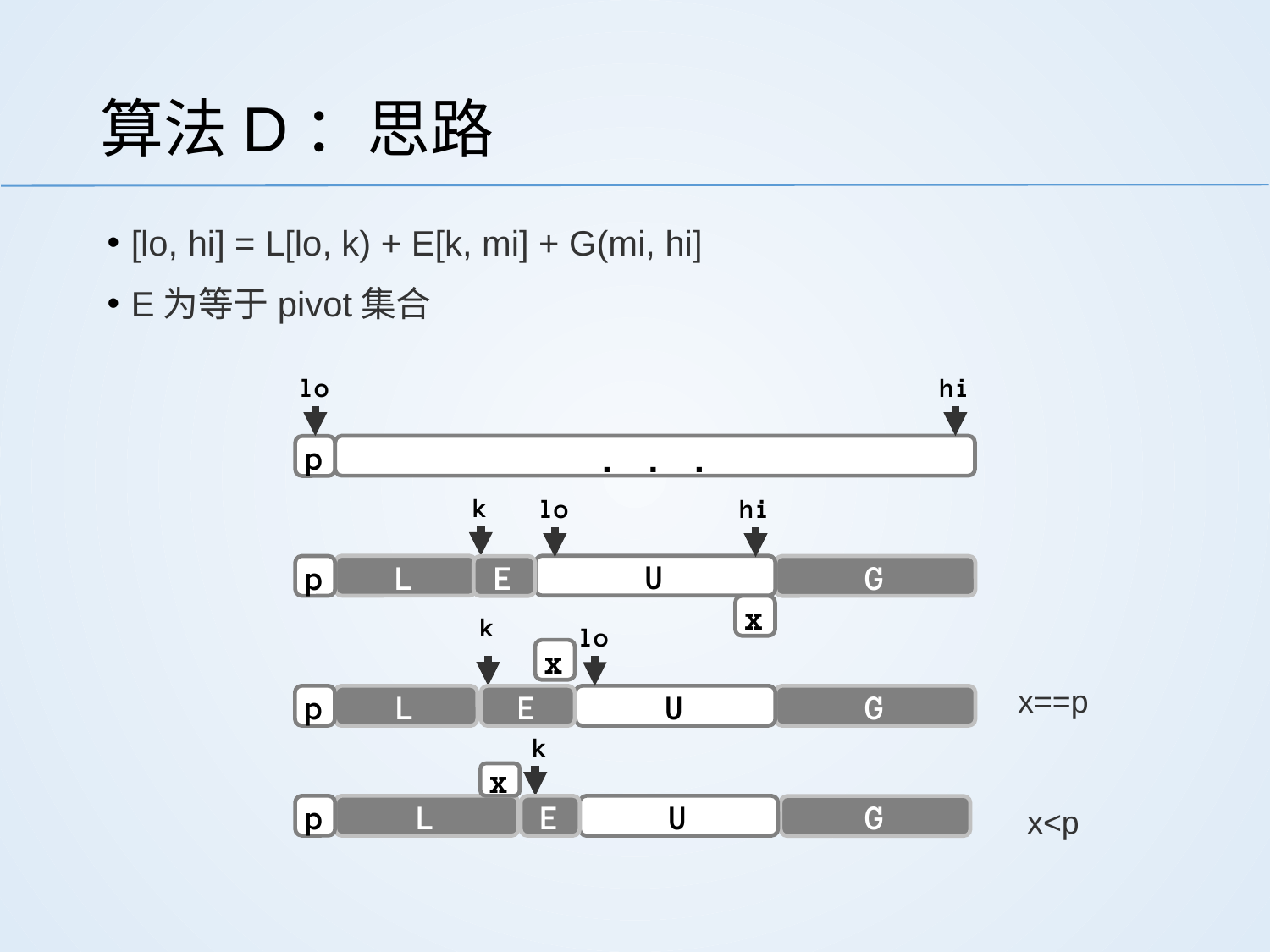

# 算法D：思路
[lo, hi] = L[lo, k) + E[k, mi] + G(mi, hi]
E为等于pivot集合
lo
hi

. . .
p
k
lo
hi

L
U
p
E
G
x
k
lo
x

x==p
p
L
E
U
G
k
x

p
L
E
U
x<p
G